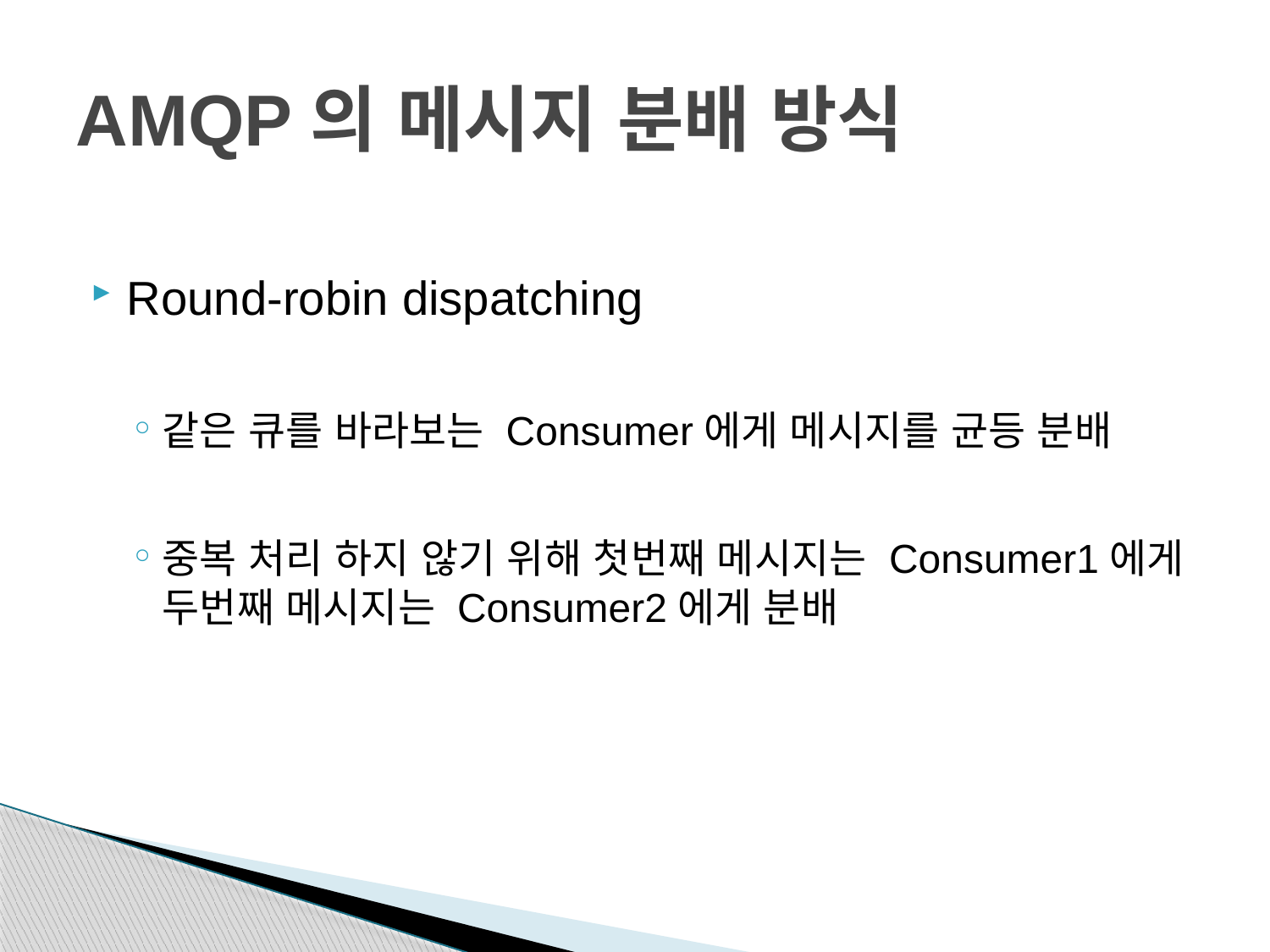

# AMQP의 메시지 분배 방식

Round-robin dispatching

같은 큐를 바라보는 Consumer에게 메시지를 균등 분배

중복 처리 하지 않기 위해 첫번째 메시지는 Consumer1에게 두번째 메시지는 Consumer2에게 분배